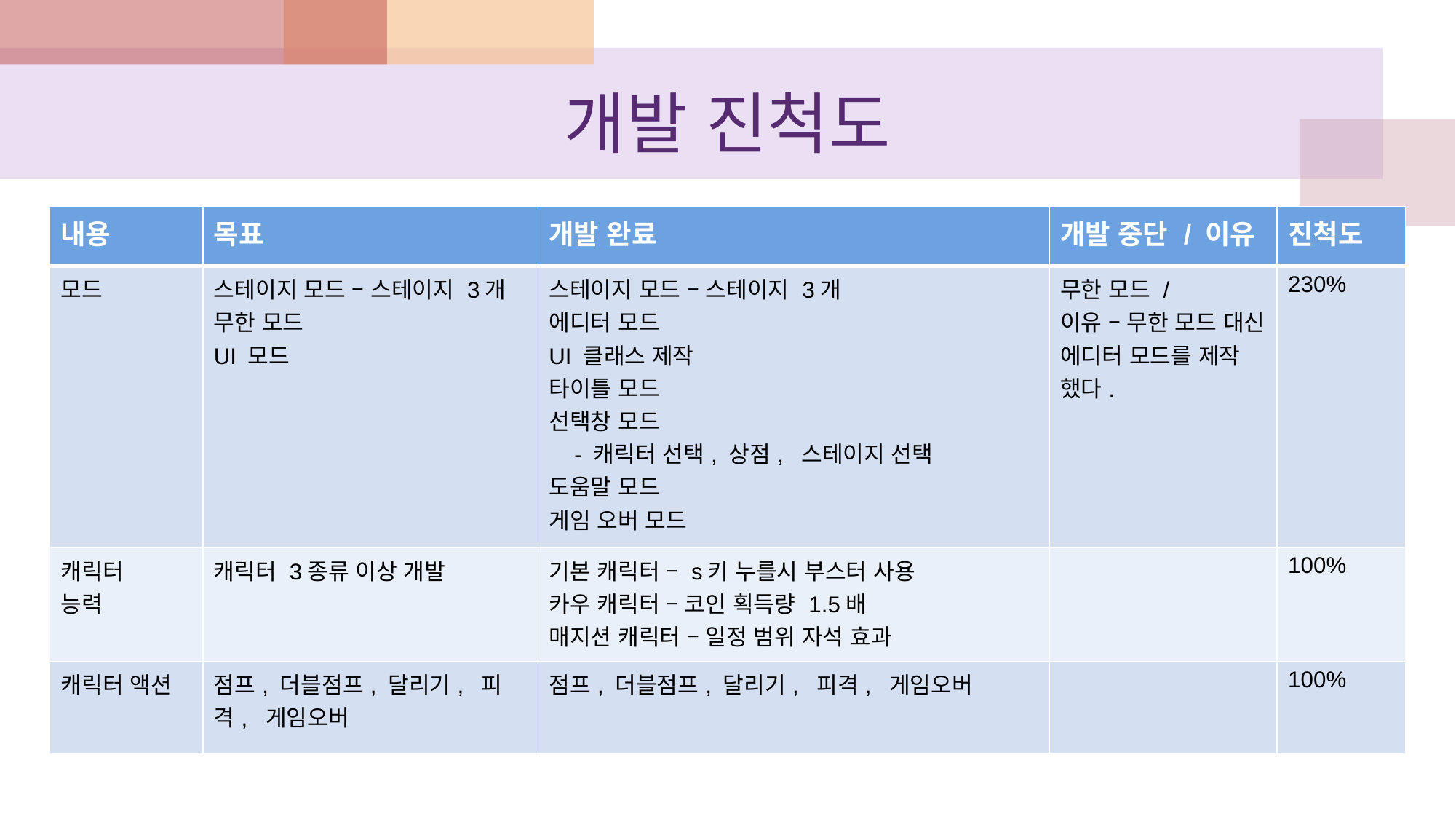

# 개발 진척도
| 내용 | 목표 | 개발 완료 | 개발 중단 / 이유 | 진척도 |
| --- | --- | --- | --- | --- |
| 모드 | 스테이지 모드 – 스테이지 3개 무한 모드 UI 모드 | 스테이지 모드 – 스테이지 3개 에디터 모드 UI 클래스 제작 타이틀 모드 선택창 모드 - 캐릭터 선택, 상점, 스테이지 선택 도움말 모드 게임 오버 모드 | 무한 모드 / 이유 – 무한 모드 대신 에디터 모드를 제작 했다. | 230% |
| 캐릭터 능력 | 캐릭터 3종류 이상 개발 | 기본 캐릭터 – s키 누를시 부스터 사용 카우 캐릭터 – 코인 획득량 1.5배 매지션 캐릭터 – 일정 범위 자석 효과 |  | 100% |
| 캐릭터 액션 | 점프, 더블점프, 달리기, 피격, 게임오버 | 점프, 더블점프, 달리기, 피격, 게임오버 |  | 100% |